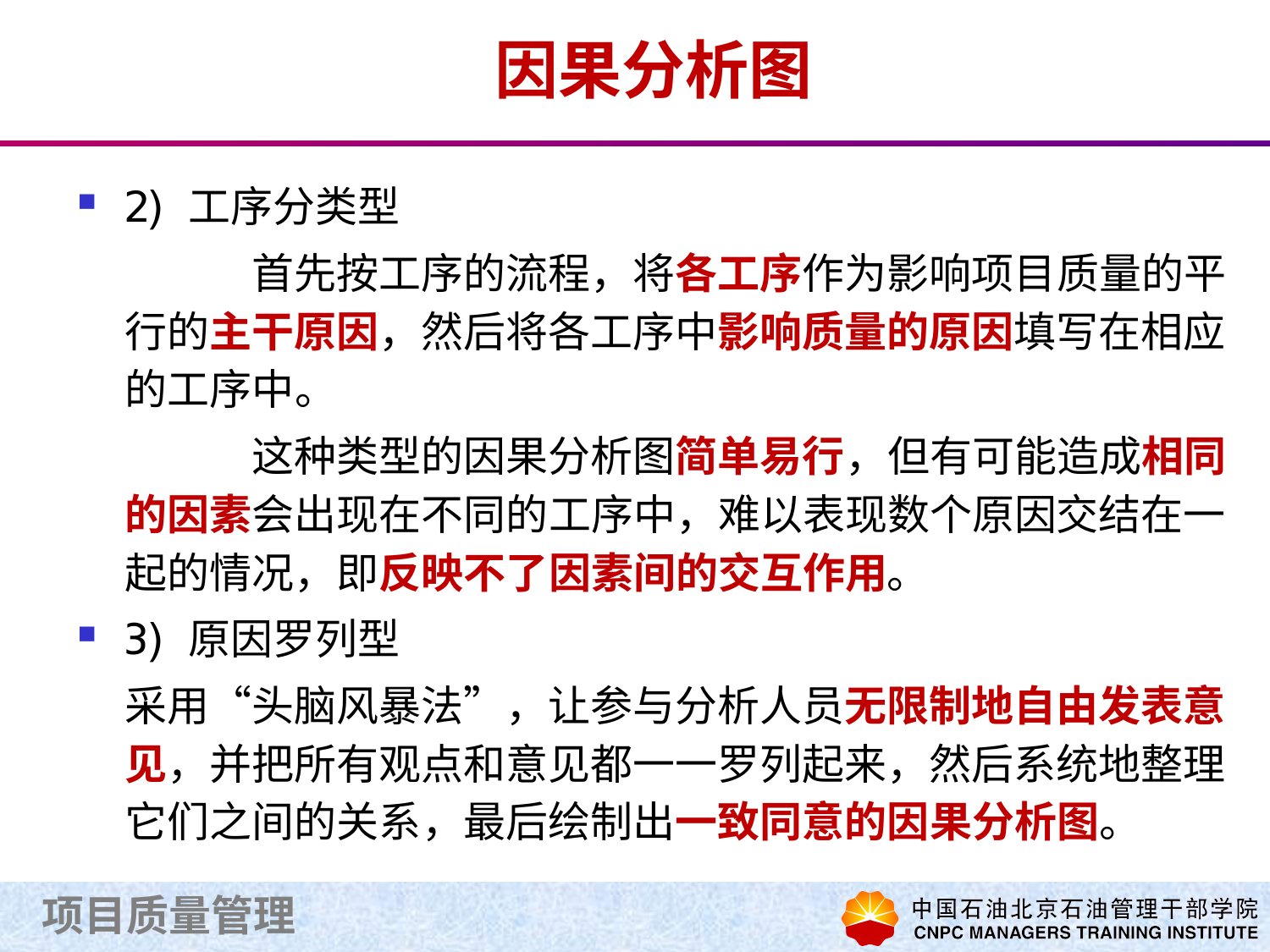

# 因果分析图
2) 工序分类型
	首先按工序的流程，将各工序作为影响项目质量的平行的主干原因，然后将各工序中影响质量的原因填写在相应的工序中。
	这种类型的因果分析图简单易行，但有可能造成相同的因素会出现在不同的工序中，难以表现数个原因交结在一起的情况，即反映不了因素间的交互作用。
3) 原因罗列型
	采用“头脑风暴法”，让参与分析人员无限制地自由发表意见，并把所有观点和意见都一一罗列起来，然后系统地整理它们之间的关系，最后绘制出一致同意的因果分析图。